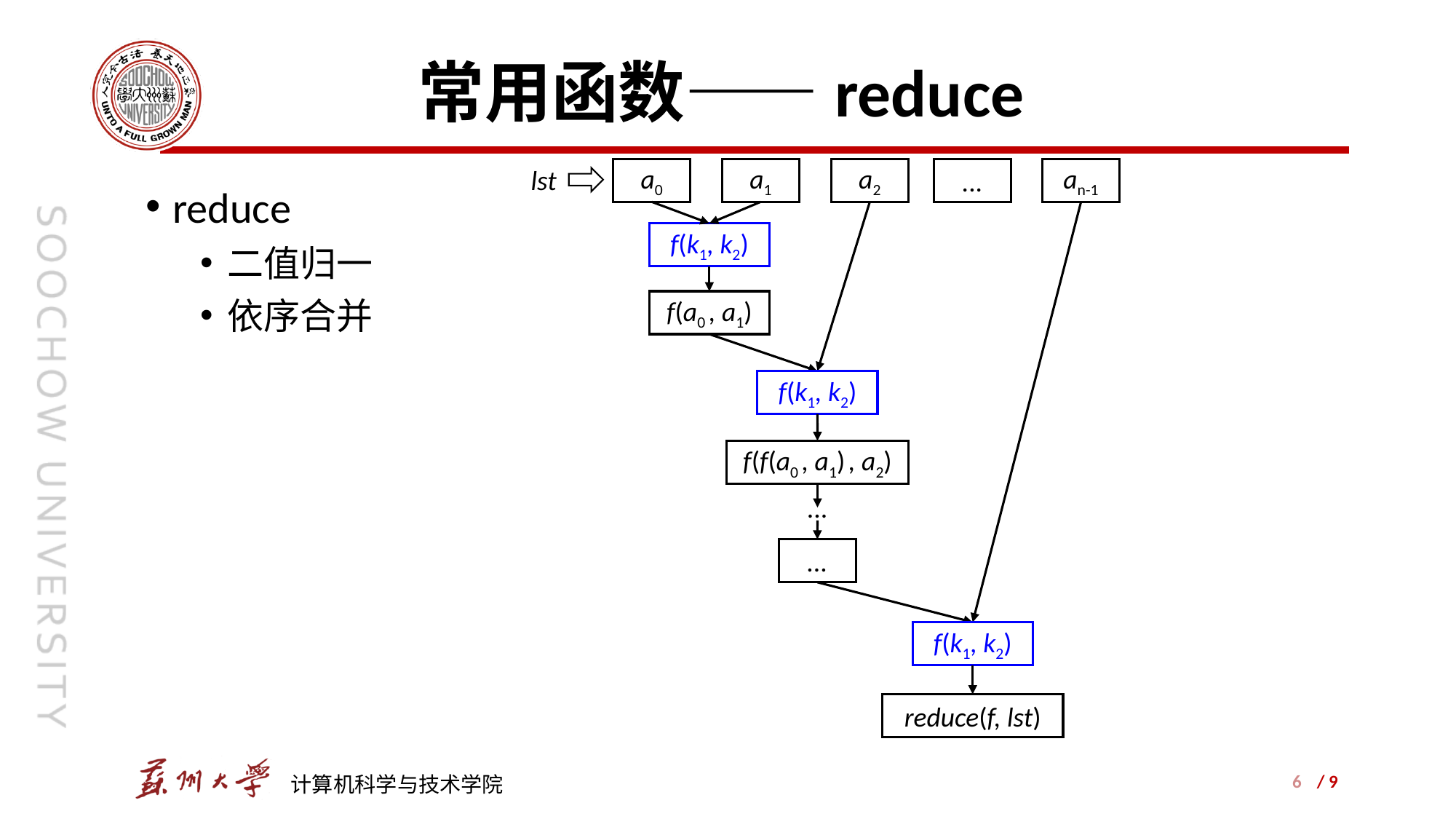

# 常用函数——reduce
lst
a0
a1
a2
an-1
...

reduce
二值归一
依序合并
f(k1, k2)
f(a0 , a1)
f(k1, k2)
f(f(a0 , a1) , a2)
...
...
f(k1, k2)
reduce(f, lst)
6